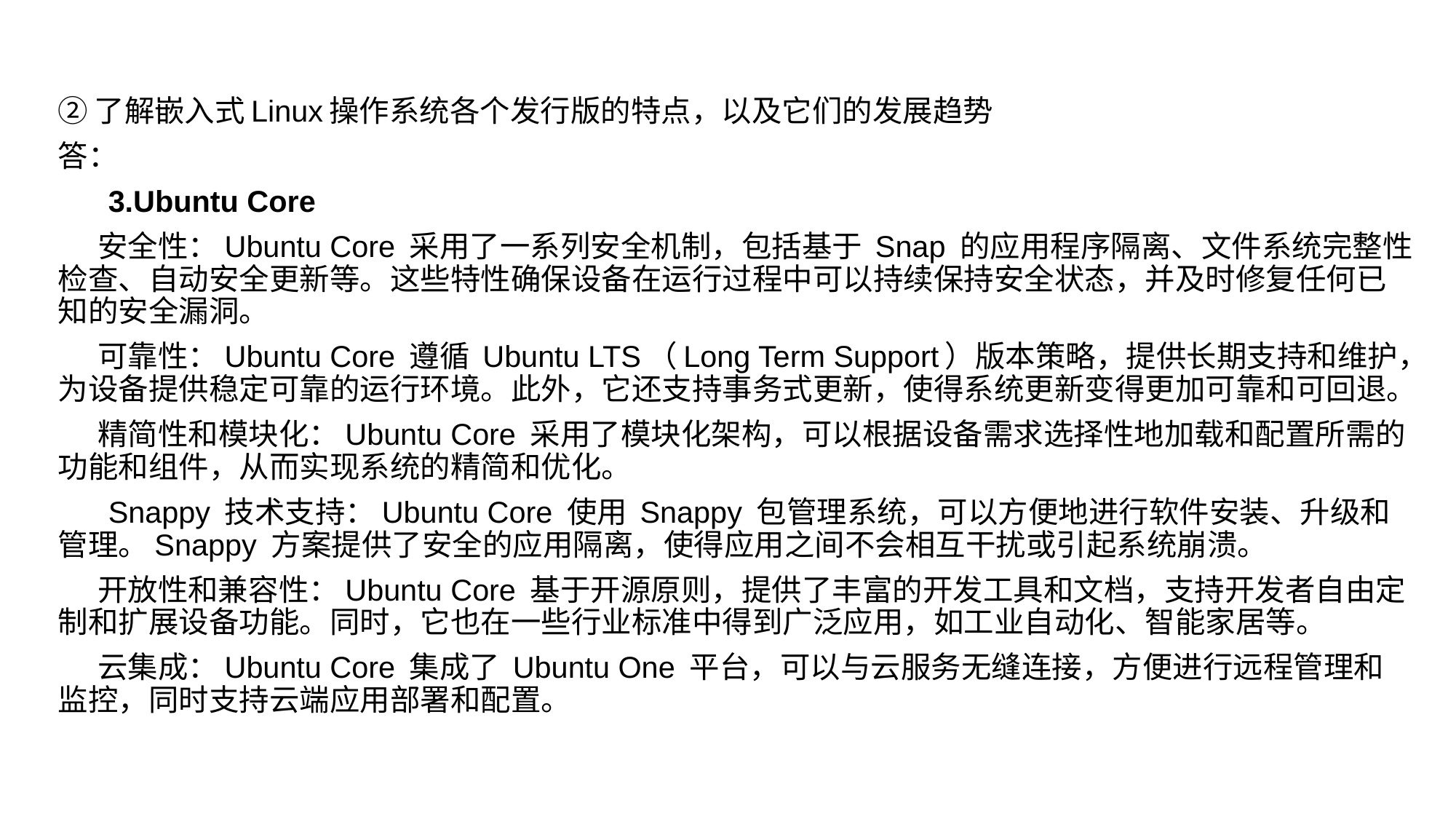

②了解嵌入式Linux操作系统各个发行版的特点，以及它们的发展趋势
答：
      3.Ubuntu Core
     安全性：Ubuntu Core 采用了一系列安全机制，包括基于 Snap 的应用程序隔离、文件系统完整性检查、自动安全更新等。这些特性确保设备在运行过程中可以持续保持安全状态，并及时修复任何已知的安全漏洞。
     可靠性：Ubuntu Core 遵循 Ubuntu LTS（Long Term Support）版本策略，提供长期支持和维护，为设备提供稳定可靠的运行环境。此外，它还支持事务式更新，使得系统更新变得更加可靠和可回退。
     精简性和模块化：Ubuntu Core 采用了模块化架构，可以根据设备需求选择性地加载和配置所需的功能和组件，从而实现系统的精简和优化。
      Snappy 技术支持：Ubuntu Core 使用 Snappy 包管理系统，可以方便地进行软件安装、升级和管理。Snappy 方案提供了安全的应用隔离，使得应用之间不会相互干扰或引起系统崩溃。
     开放性和兼容性：Ubuntu Core 基于开源原则，提供了丰富的开发工具和文档，支持开发者自由定制和扩展设备功能。同时，它也在一些行业标准中得到广泛应用，如工业自动化、智能家居等。
     云集成：Ubuntu Core 集成了 Ubuntu One 平台，可以与云服务无缝连接，方便进行远程管理和监控，同时支持云端应用部署和配置。